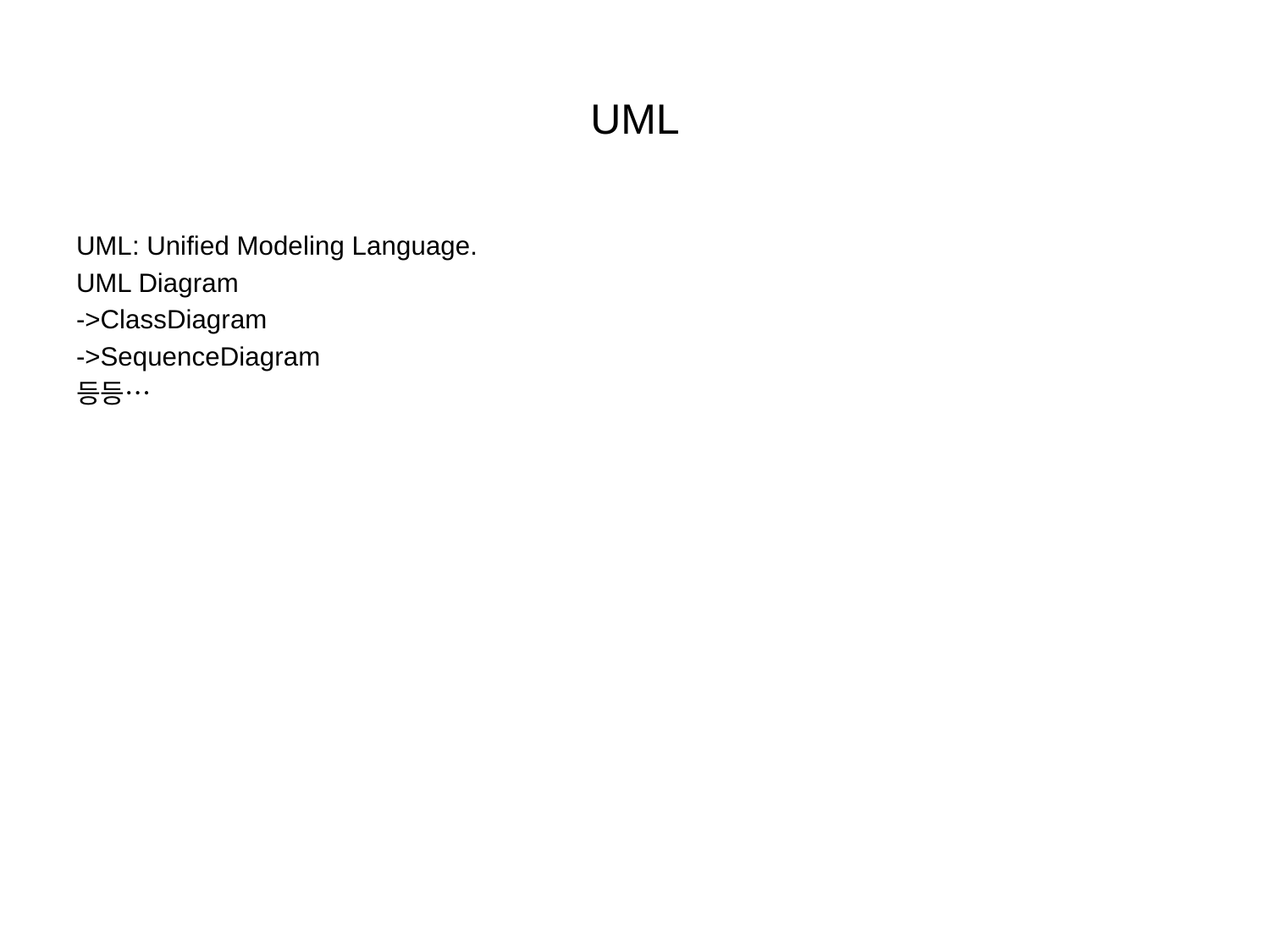

# UML
UML: Unified Modeling Language.
UML Diagram
->ClassDiagram
->SequenceDiagram
등등…